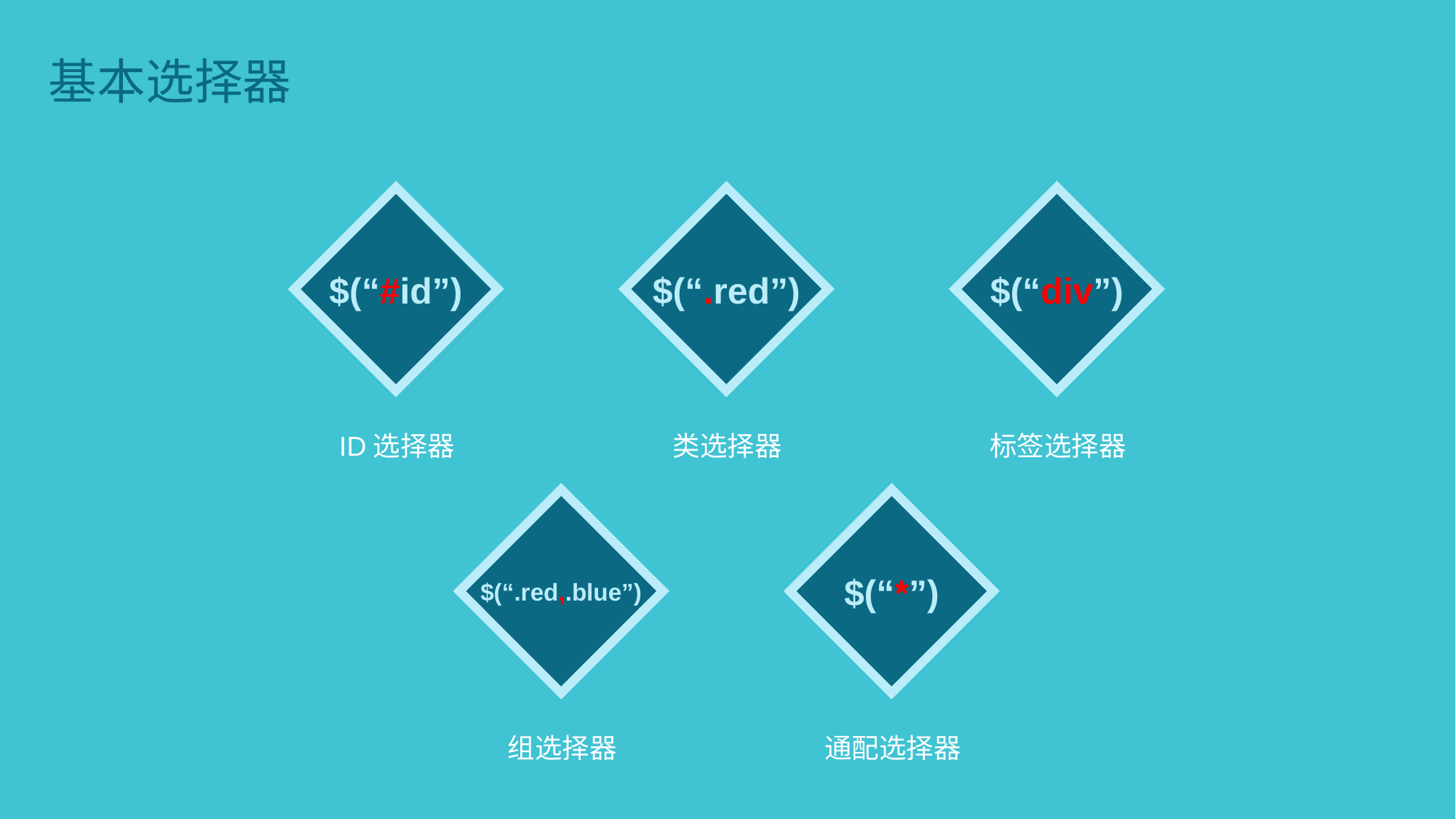

基本选择器
$(“#id”)
ID选择器
$(“.red”)
类选择器
$(“div”)
标签选择器
$(“.red,.blue”)
组选择器
$(“*”)
通配选择器